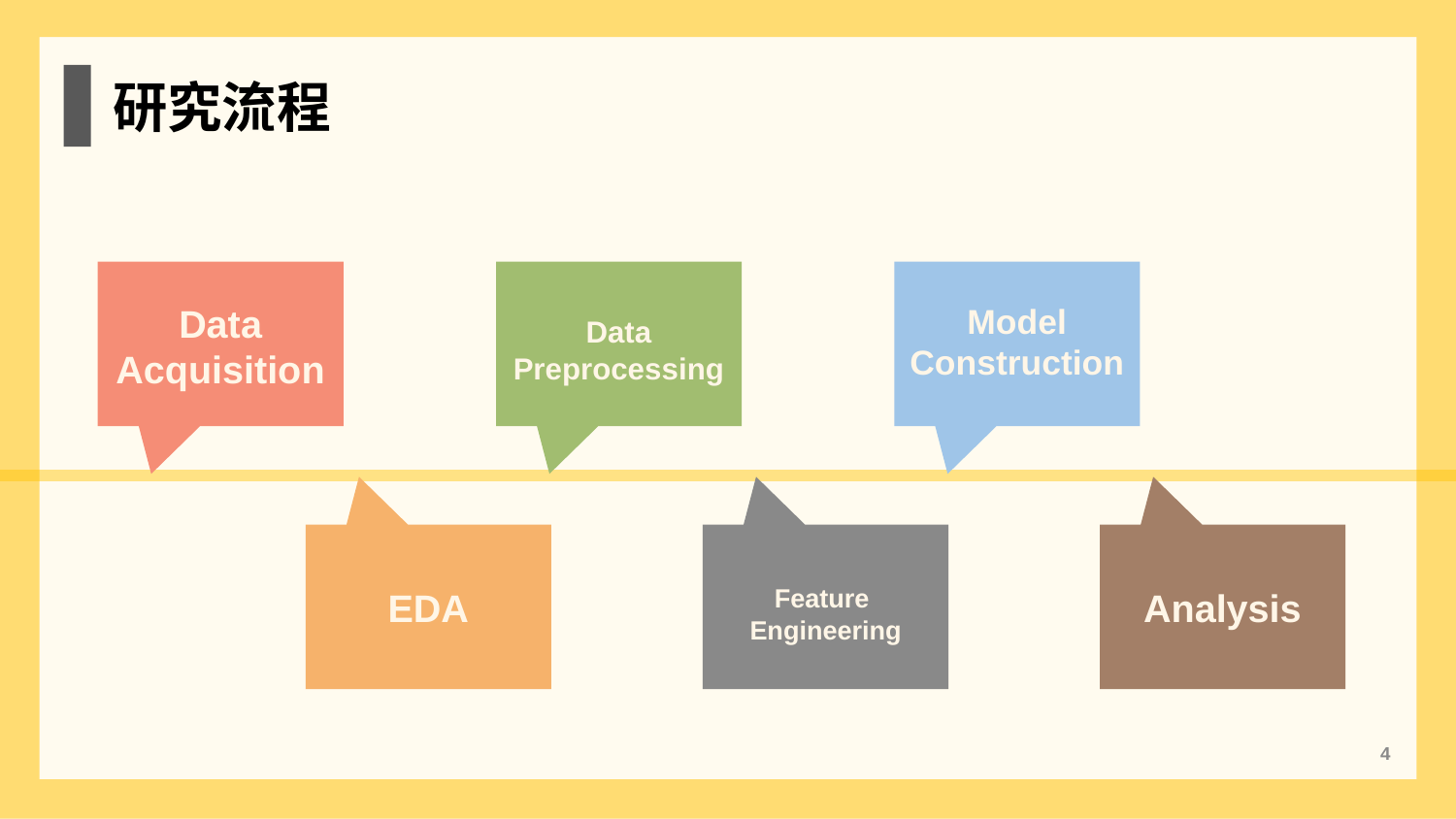

研究流程

Data
Acquisition

Model
Construction

Data
Preprocessing

Analysis

EDA

Feature
Engineering
4